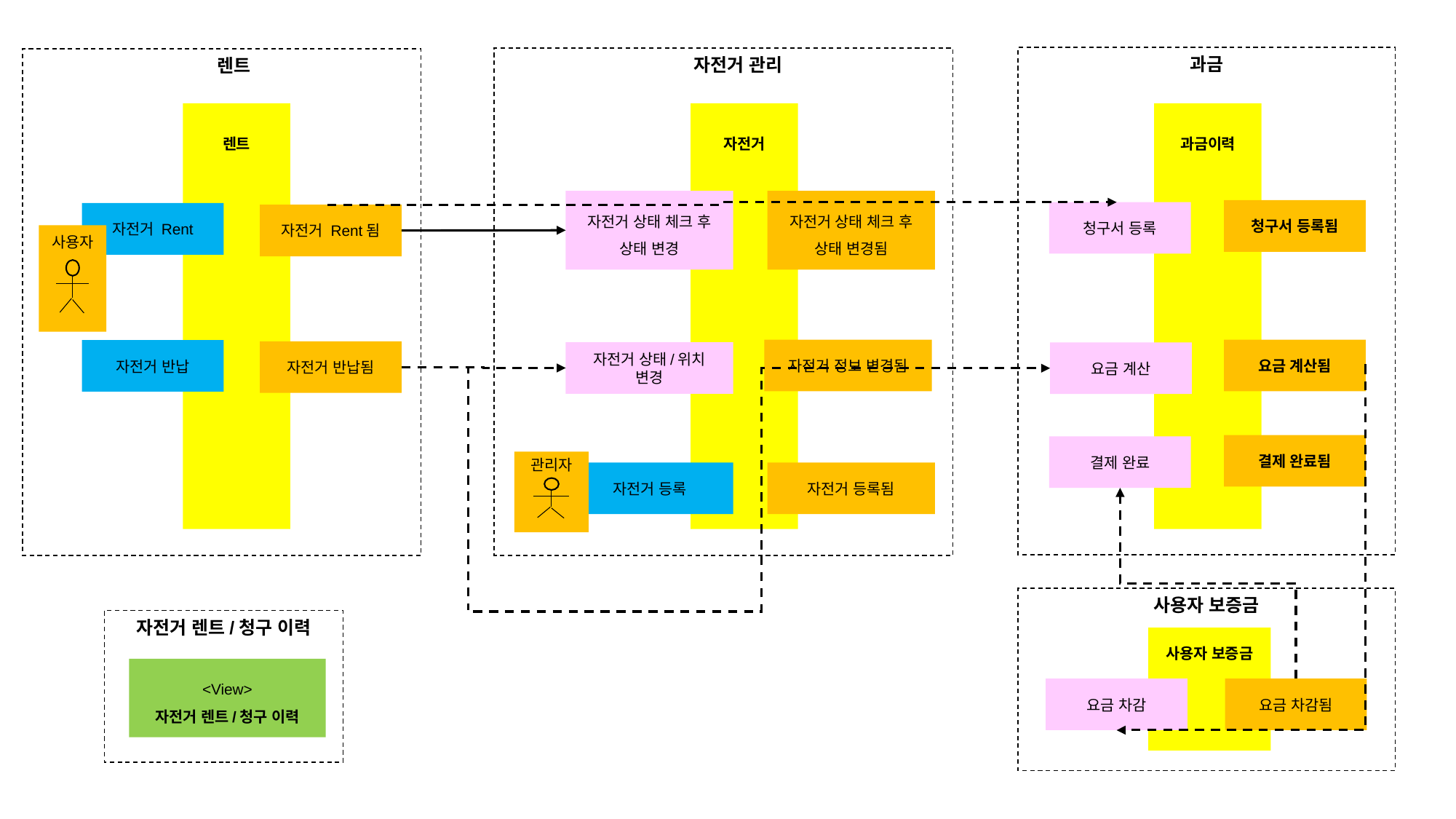

과금
     자전거 관리
    렌트
렌트

자전거

과금이력

자전거 상태 체크 후
상태 변경
자전거 상태 체크 후
상태 변경됨
청구서 등록됨
청구서 등록
자전거 Rent
자전거 Rent됨
사용자

자전거 정보 변경됨
요금 계산됨
자전거 반납
자전거 반납됨
자전거 상태/위치
변경
요금 계산
결제 완료됨
결제 완료
관리자

자전거 등록
자전거 등록됨
사용자 보증금
자전거 렌트/청구 이력

사용자 보증금

<View>
자전거 렌트/청구 이력
요금 차감
요금 차감됨